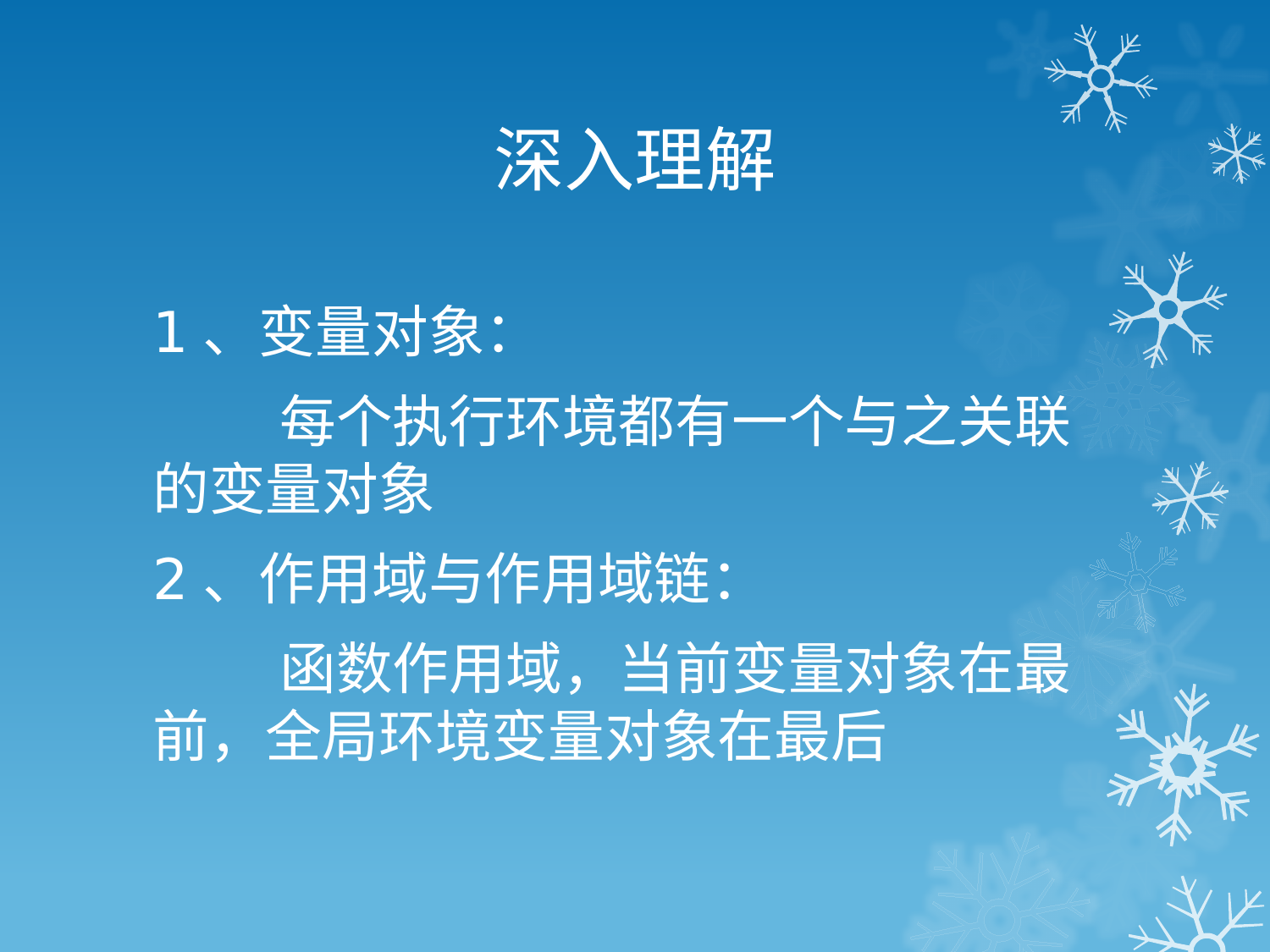

# 深入理解
1、变量对象：
	每个执行环境都有一个与之关联的变量对象
2、作用域与作用域链：
	函数作用域，当前变量对象在最前，全局环境变量对象在最后